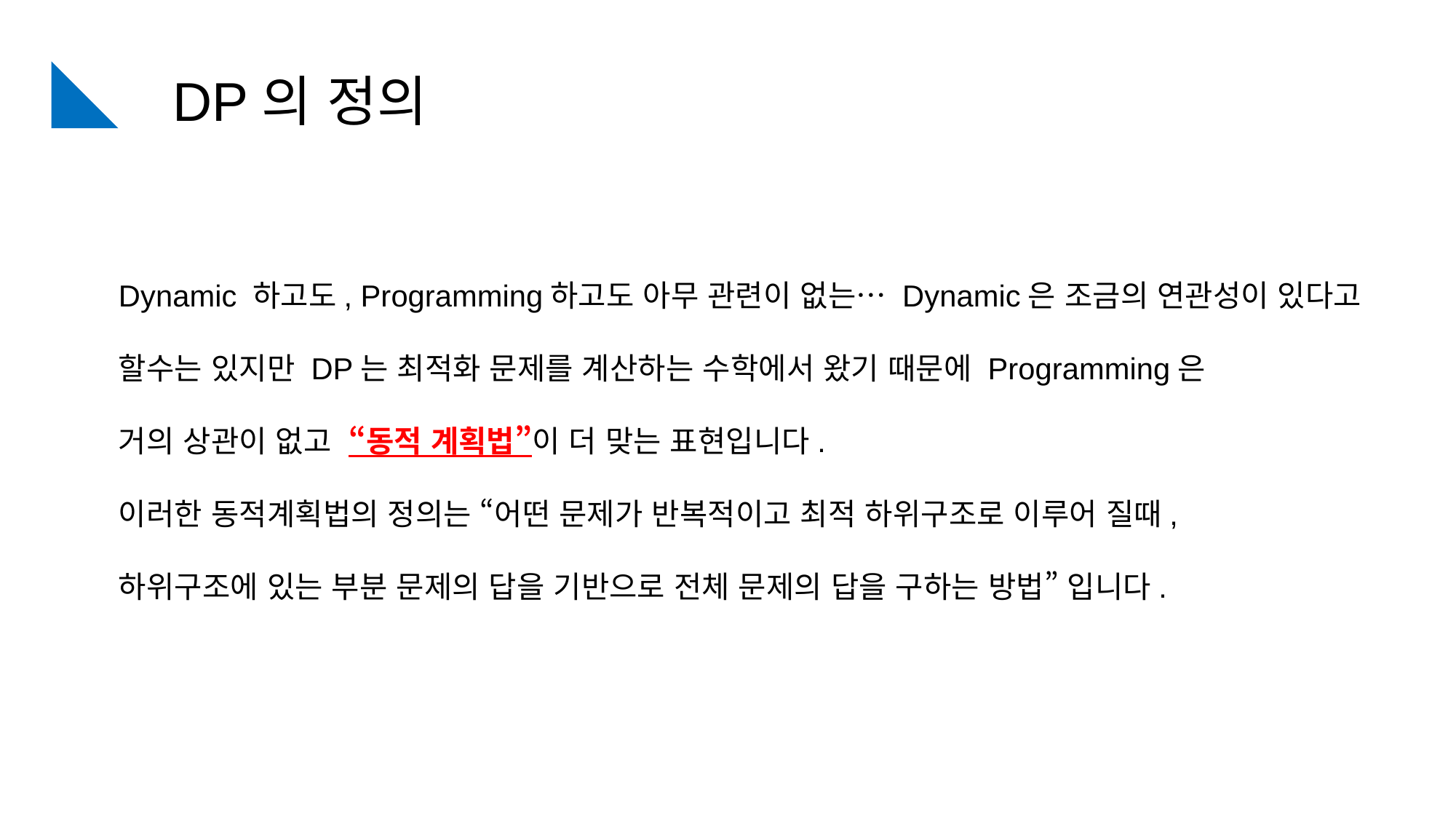

DP의 정의
Dynamic 하고도, Programming하고도 아무 관련이 없는… Dynamic은 조금의 연관성이 있다고

할수는 있지만 DP는 최적화 문제를 계산하는 수학에서 왔기 때문에 Programming은

거의 상관이 없고  “동적 계획법”이 더 맞는 표현입니다.

이러한 동적계획법의 정의는 “어떤 문제가 반복적이고 최적 하위구조로 이루어 질때,

하위구조에 있는 부분 문제의 답을 기반으로 전체 문제의 답을 구하는 방법” 입니다.